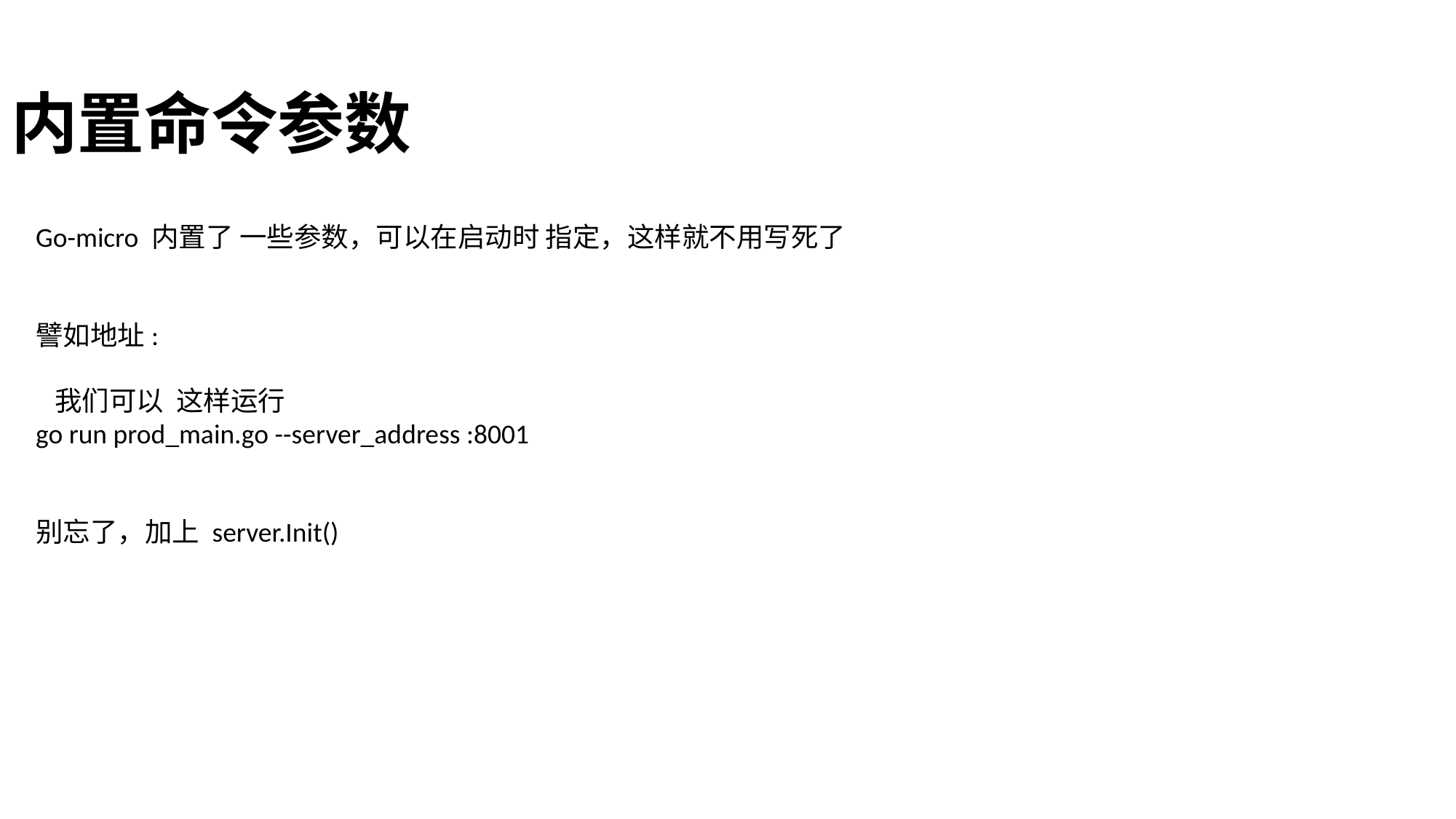

# 内置命令参数
Go-micro 内置了 一些参数，可以在启动时 指定，这样就不用写死了

譬如地址:

  我们可以  这样运行
go run prod_main.go --server_address :8001

别忘了，加上 server.Init()